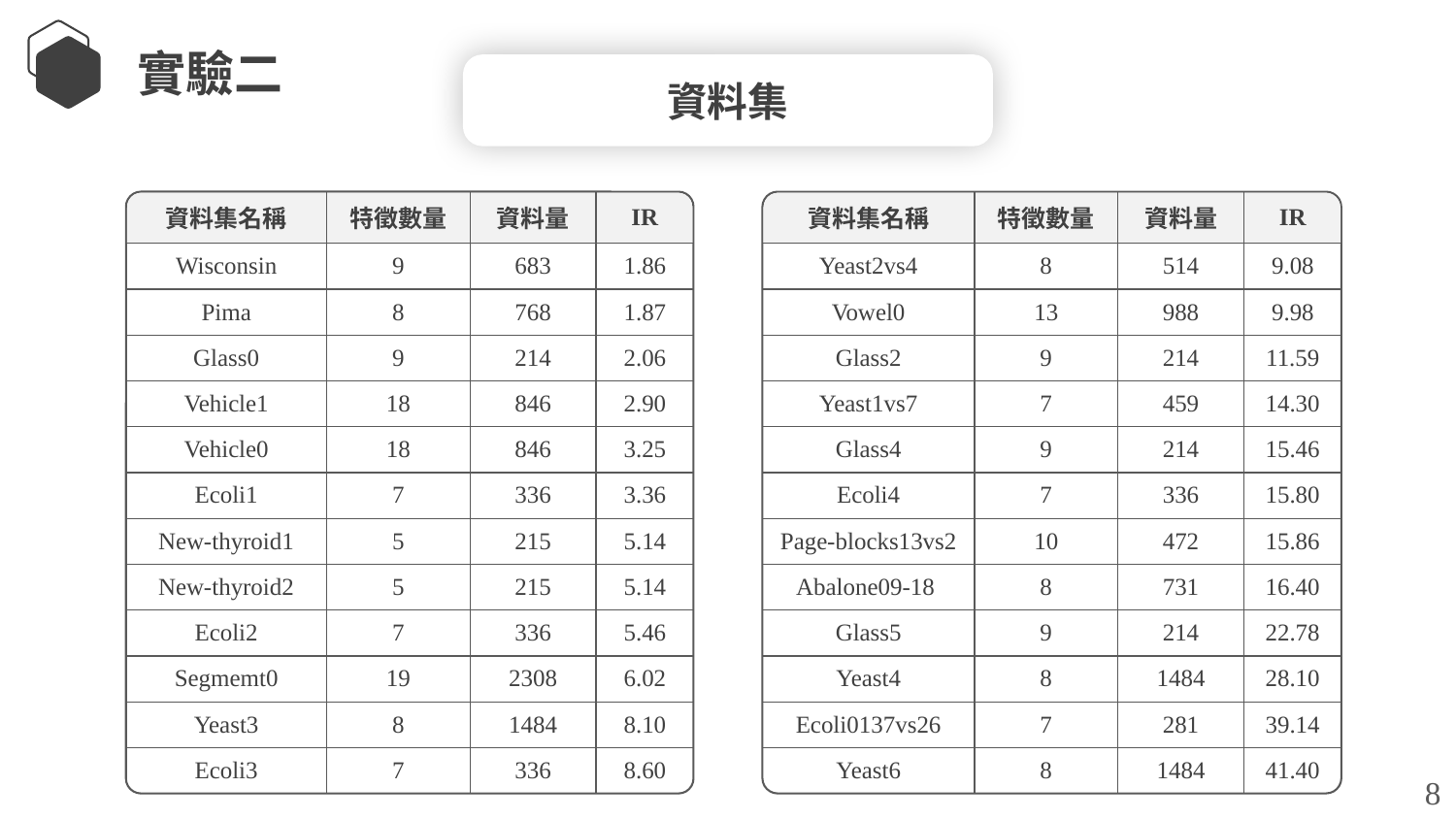

實驗二
資料集

| 資料集名稱 | 特徵數量 | 資料量 | IR |
| --- | --- | --- | --- |
| Yeast2vs4 | 8 | 514 | 9.08 |
| Vowel0 | 13 | 988 | 9.98 |
| Glass2 | 9 | 214 | 11.59 |
| Yeast1vs7 | 7 | 459 | 14.30 |
| Glass4 | 9 | 214 | 15.46 |
| Ecoli4 | 7 | 336 | 15.80 |
| Page-blocks13vs2 | 10 | 472 | 15.86 |
| Abalone09-18 | 8 | 731 | 16.40 |
| Glass5 | 9 | 214 | 22.78 |
| Yeast4 | 8 | 1484 | 28.10 |
| Ecoli0137vs26 | 7 | 281 | 39.14 |
| Yeast6 | 8 | 1484 | 41.40 |

| 資料集名稱 | 特徵數量 | 資料量 | IR |
| --- | --- | --- | --- |
| Wisconsin | 9 | 683 | 1.86 |
| Pima | 8 | 768 | 1.87 |
| Glass0 | 9 | 214 | 2.06 |
| Vehicle1 | 18 | 846 | 2.90 |
| Vehicle0 | 18 | 846 | 3.25 |
| Ecoli1 | 7 | 336 | 3.36 |
| New-thyroid1 | 5 | 215 | 5.14 |
| New-thyroid2 | 5 | 215 | 5.14 |
| Ecoli2 | 7 | 336 | 5.46 |
| Segmemt0 | 19 | 2308 | 6.02 |
| Yeast3 | 8 | 1484 | 8.10 |
| Ecoli3 | 7 | 336 | 8.60 |

8